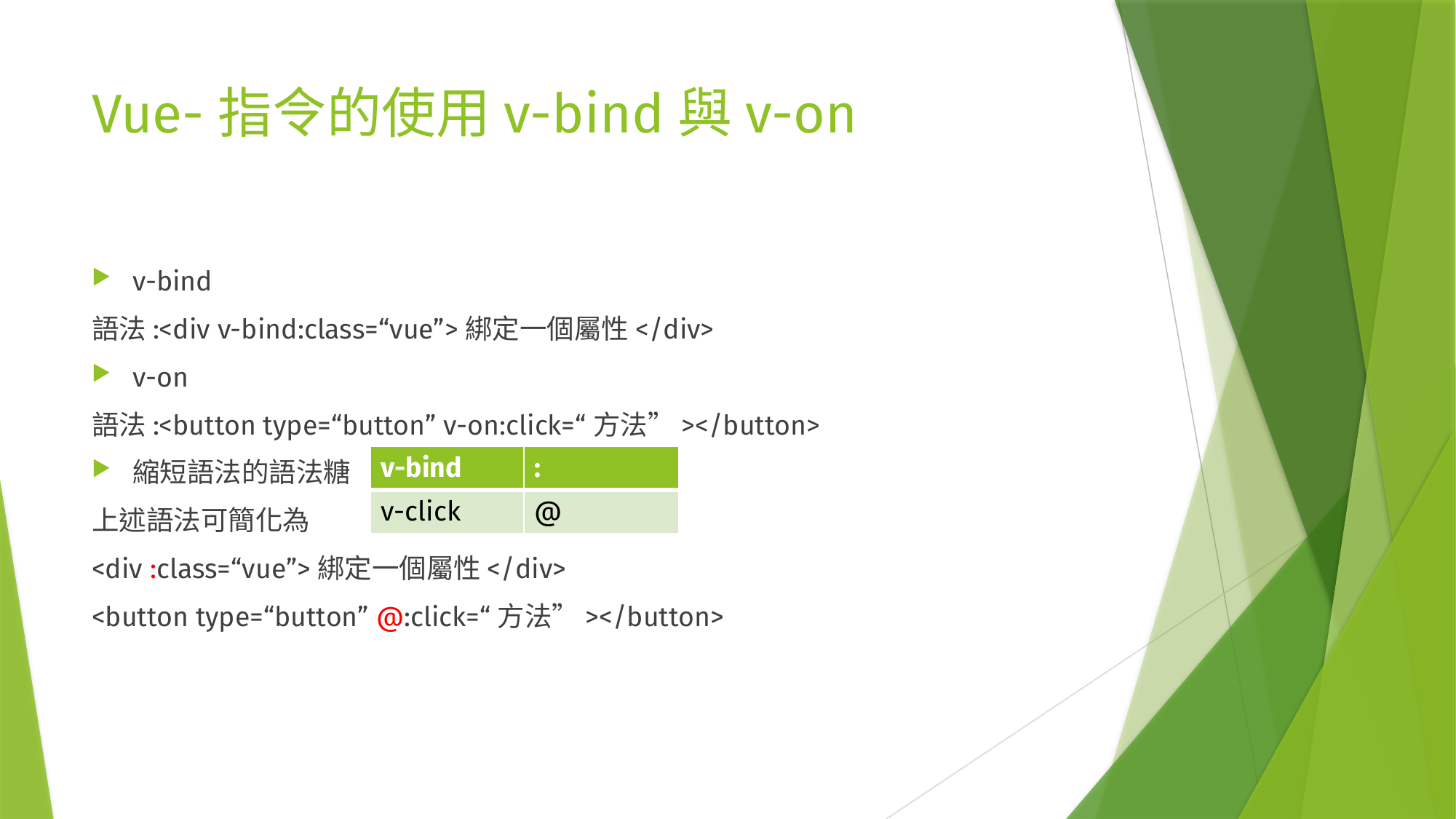

# Vue-指令的使用v-bind與v-on
v-bind
語法:<div v-bind:class=“vue”>綁定一個屬性</div>
v-on
語法:<button type=“button” v-on:click=“方法”></button>
縮短語法的語法糖
上述語法可簡化為
<div :class=“vue”>綁定一個屬性</div>
<button type=“button” @:click=“方法”></button>

| v-bind | : |
| --- | --- |
| v-click | @ |